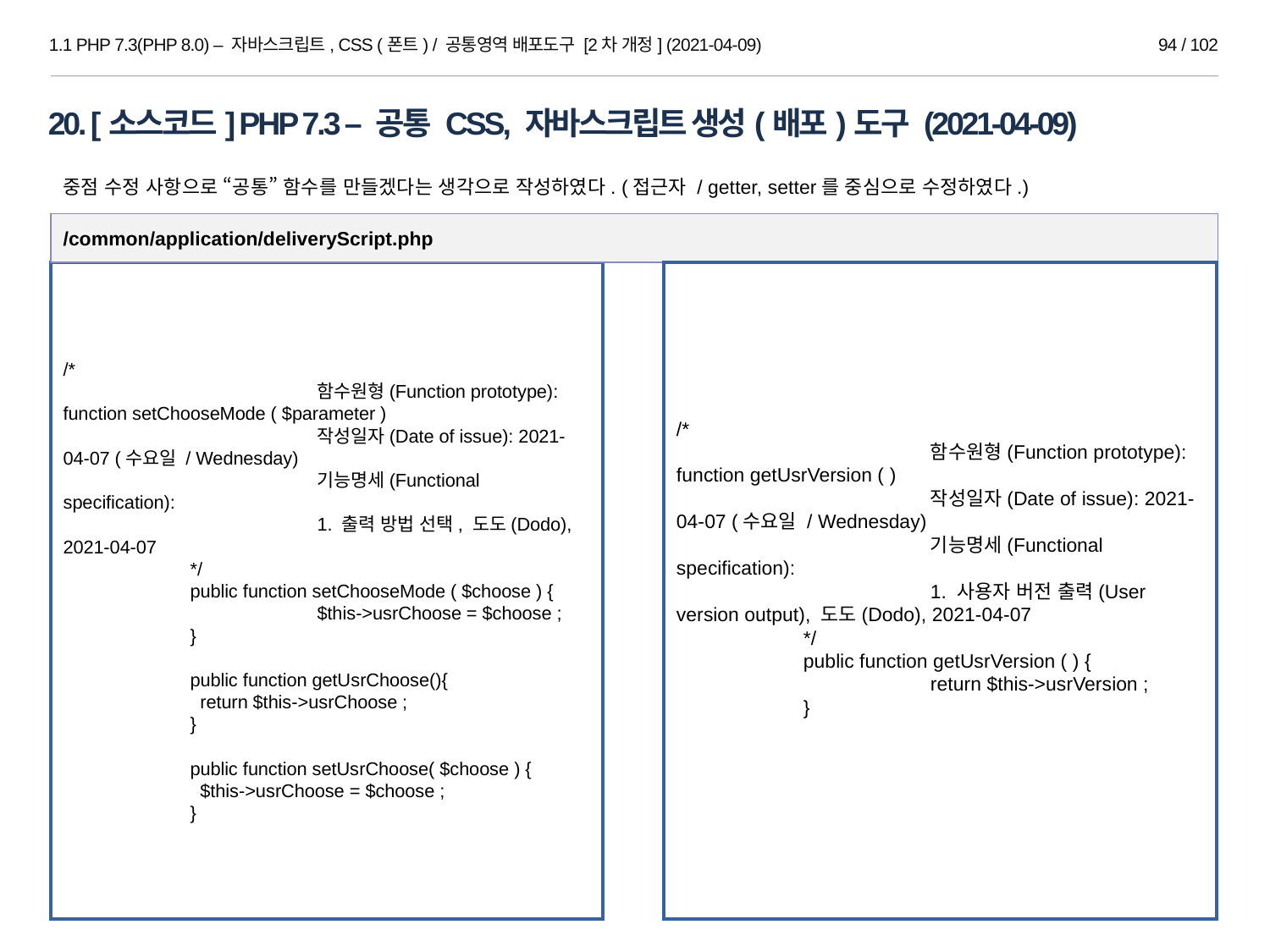

1.1 PHP 7.3(PHP 8.0) – 자바스크립트, CSS (폰트) / 공통영역 배포도구 [2차 개정] (2021-04-09)
94 / 102

20. [소스코드] PHP 7.3 – 공통 CSS, 자바스크립트 생성(배포)도구 (2021-04-09)
중점 수정 사항으로 “공통” 함수를 만들겠다는 생각으로 작성하였다. (접근자 / getter, setter를 중심으로 수정하였다.)
/common/application/deliveryScript.php
/*
		함수원형(Function prototype): function getUsrVersion ( )
		작성일자(Date of issue): 2021-04-07 (수요일 / Wednesday)
		기능명세(Functional specification):
		1. 사용자 버전 출력(User version output), 도도(Dodo), 2021-04-07
	*/
	public function getUsrVersion ( ) {
		return $this->usrVersion ;
	}

/*
		함수원형(Function prototype): function setChooseMode ( $parameter )
		작성일자(Date of issue): 2021-04-07 (수요일 / Wednesday)
		기능명세(Functional specification):
		1. 출력 방법 선택, 도도(Dodo), 2021-04-07
	*/
	public function setChooseMode ( $choose ) {
		$this->usrChoose = $choose ;
	}

	public function getUsrChoose(){
	  return $this->usrChoose ;
	}

	public function setUsrChoose( $choose ) {
	  $this->usrChoose = $choose ;
	}